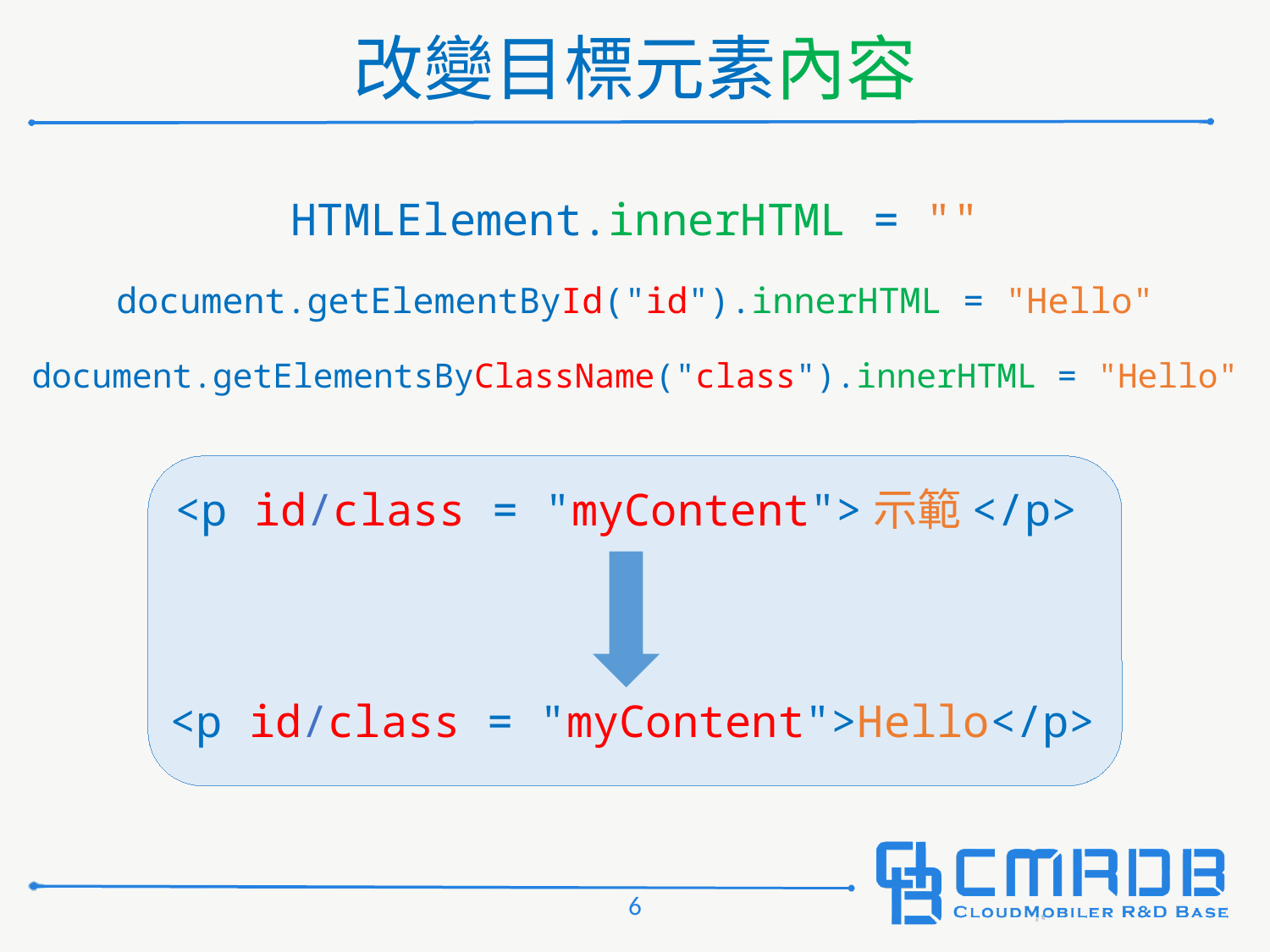

# 改變目標元素內容
HTMLElement.innerHTML = ""
document.getElementById("id").innerHTML = "Hello"
document.getElementsByClassName("class").innerHTML = "Hello"

<p id/class = "myContent">示範</p>

<p id/class = "myContent">Hello</p>